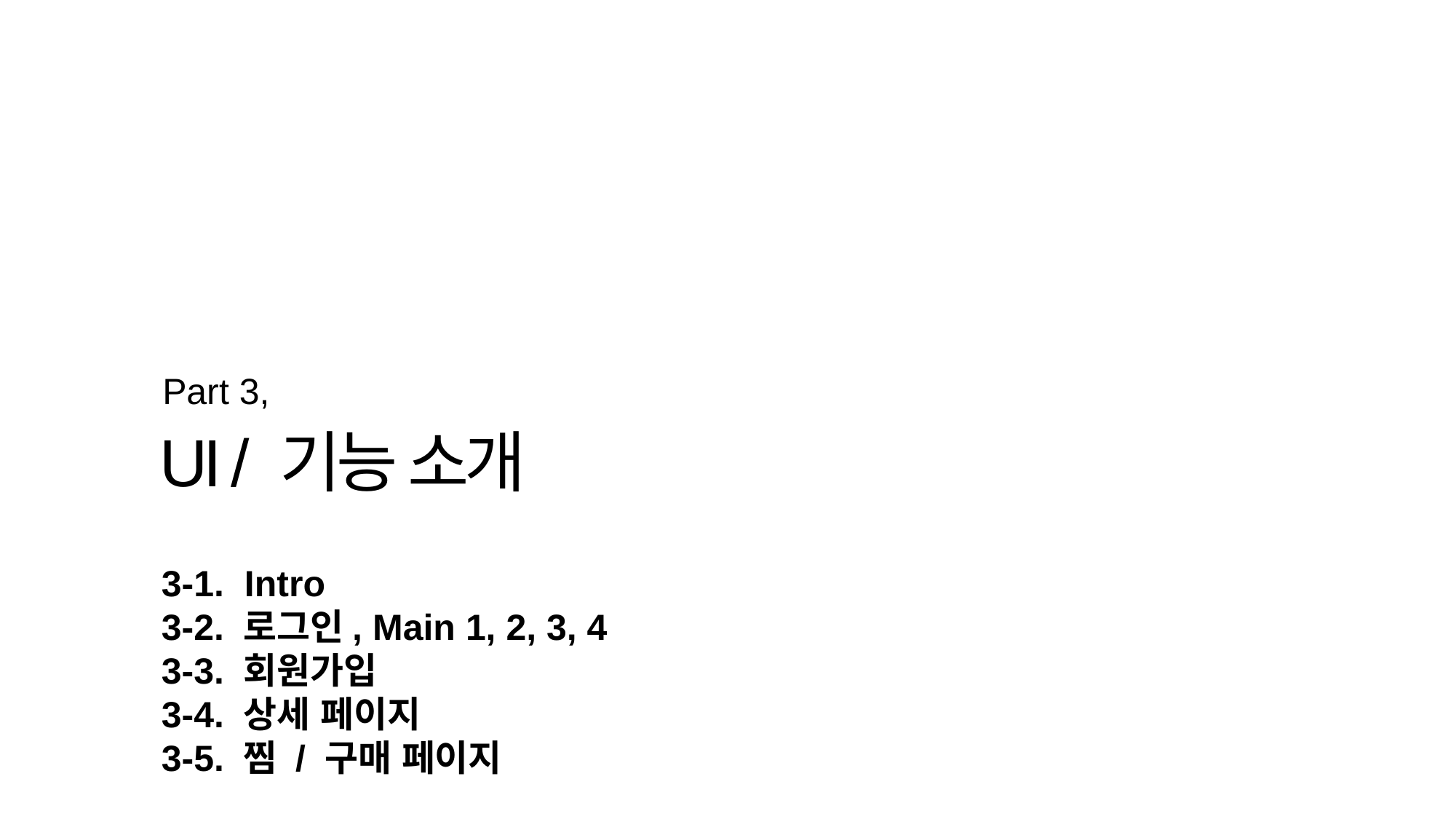

Part 3,
UI / 기능 소개
3-1.  Intro
3-2. 로그인, Main 1, 2, 3, 4
3-3. 회원가입
3-4. 상세 페이지
3-5. 찜 / 구매 페이지